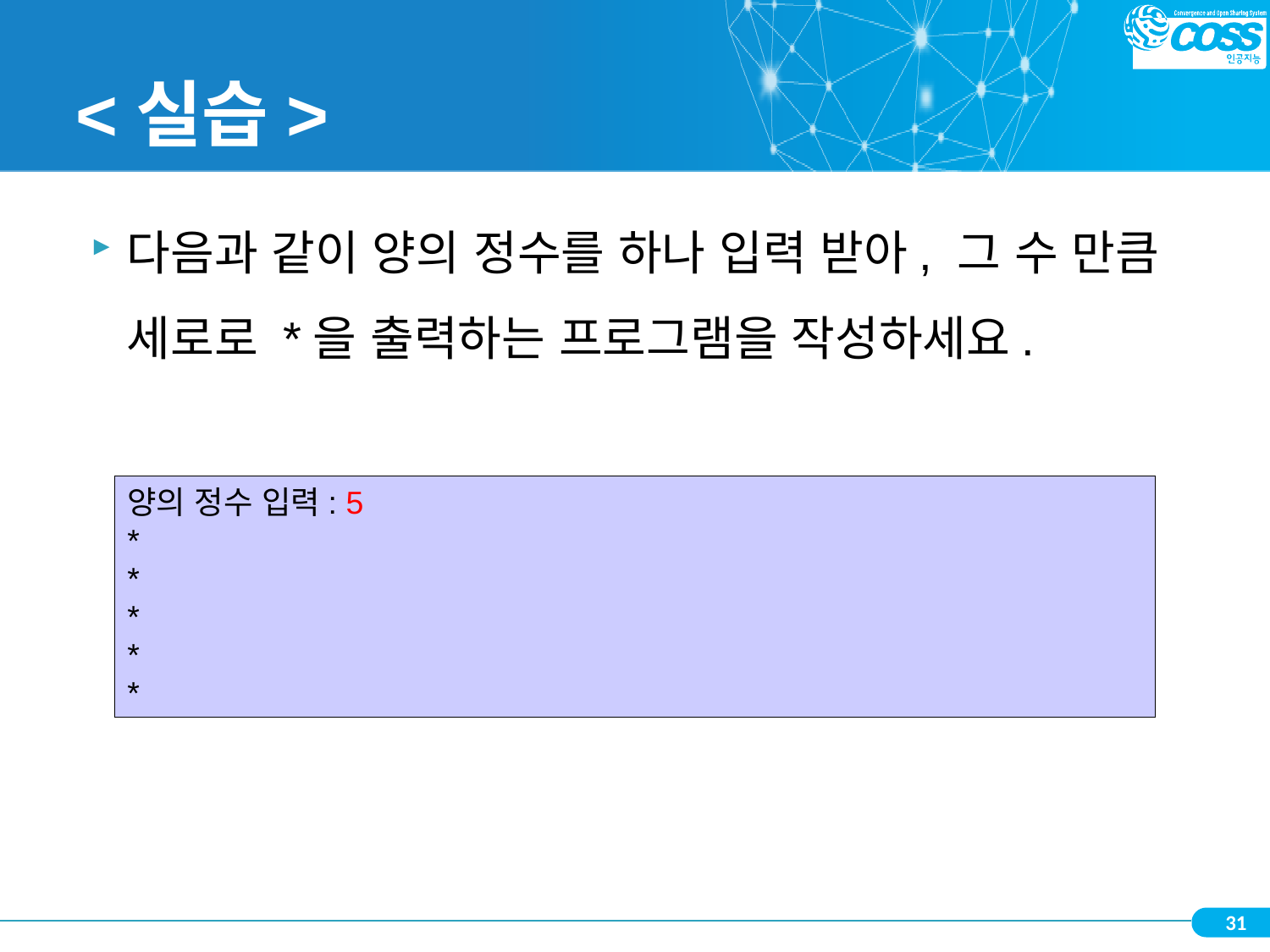

# <실습>
다음과 같이 양의 정수를 하나 입력 받아, 그 수 만큼 세로로 *을 출력하는 프로그램을 작성하세요.
양의 정수 입력: 5
*
*
*
*
*